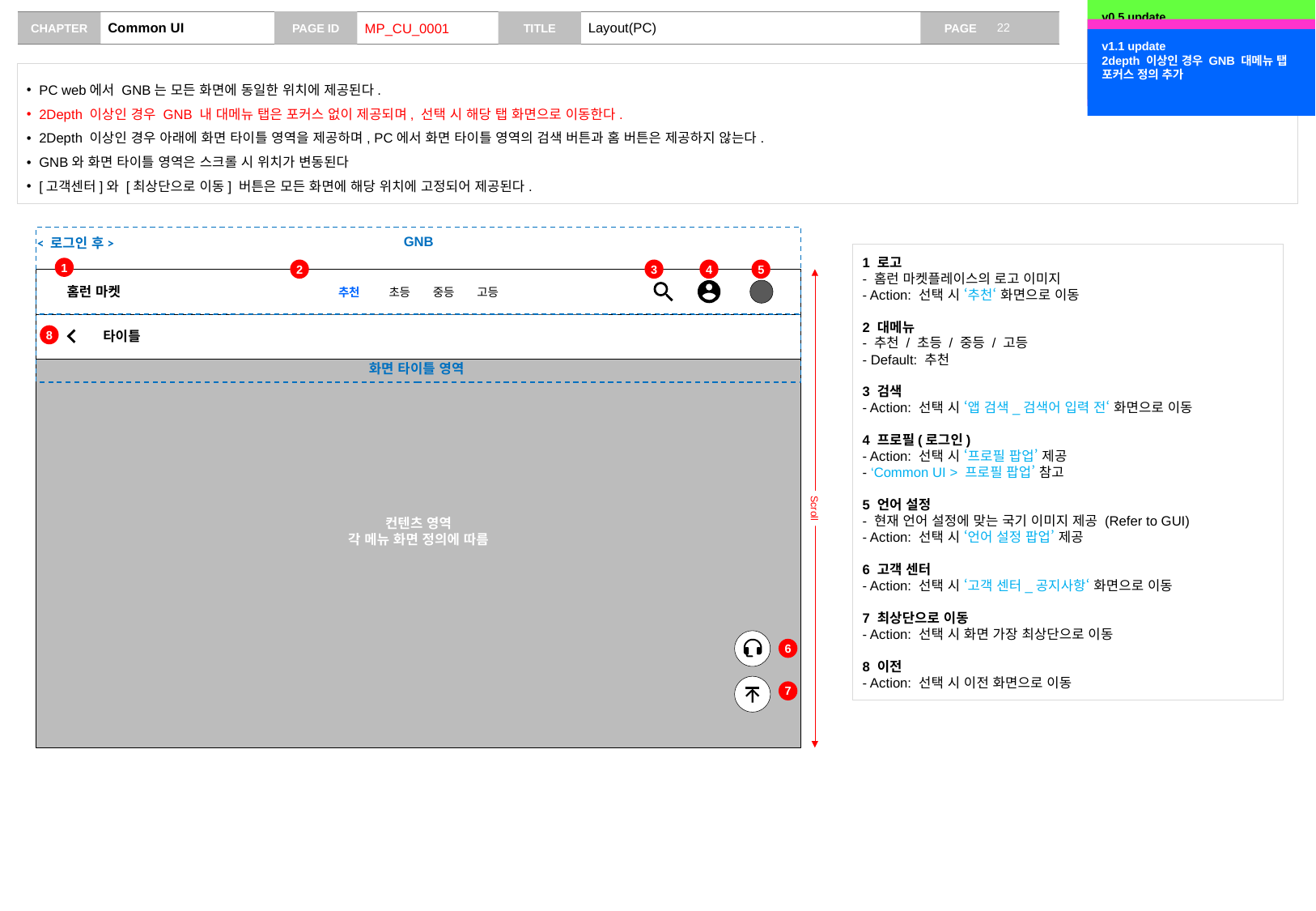

v0.5 update
PC 레이아웃 별도로 추가
화면 타이틀 영역 내 검색, 홈 버튼 삭제, GNB와 화면 타이틀 영역 스크롤 시 함께 스크롤됨
# Common UI
MP_CU_0001
Layout(PC)
v0.7 update
웹 브라우저로 접근 시 언어 설정 버튼 GNB 추가
v1.1 update
2depth 이상인 경우 GNB 대메뉴 탭 포커스 정의 추가

PC web에서 GNB는 모든 화면에 동일한 위치에 제공된다.
2Depth 이상인 경우 GNB 내 대메뉴 탭은 포커스 없이 제공되며, 선택 시 해당 탭 화면으로 이동한다.
2Depth 이상인 경우 아래에 화면 타이틀 영역을 제공하며, PC에서 화면 타이틀 영역의 검색 버튼과 홈 버튼은 제공하지 않는다.
GNB와 화면 타이틀 영역은 스크롤 시 위치가 변동된다
[고객센터]와 [최상단으로 이동] 버튼은 모든 화면에 해당 위치에 고정되어 제공된다.
GNB
< 로그인 후>
1 로고
- 홈런 마켓플레이스의 로고 이미지
- Action: 선택 시 ‘추천‘ 화면으로 이동

2 대메뉴
- 추천 / 초등 / 중등 / 고등
- Default: 추천

3 검색
- Action: 선택 시 ‘앱 검색_검색어 입력 전‘ 화면으로 이동

4 프로필(로그인)
- Action: 선택 시 ‘프로필 팝업’ 제공
- ‘Common UI > 프로필 팝업’ 참고

5 언어 설정
- 현재 언어 설정에 맞는 국기 이미지 제공 (Refer to GUI)
- Action: 선택 시 ‘언어 설정 팝업’ 제공

6 고객 센터
- Action: 선택 시 ‘고객 센터_공지사항‘ 화면으로 이동

7 최상단으로 이동
- Action: 선택 시 화면 가장 최상단으로 이동

8 이전
- Action: 선택 시 이전 화면으로 이동
1
2
3
4
5
추천         초등       중등       고등

홈런 마켓
타이틀
컨텐츠 영역
각 메뉴 화면 정의에 따름
화면 타이틀 영역
8

Scroll

6

7